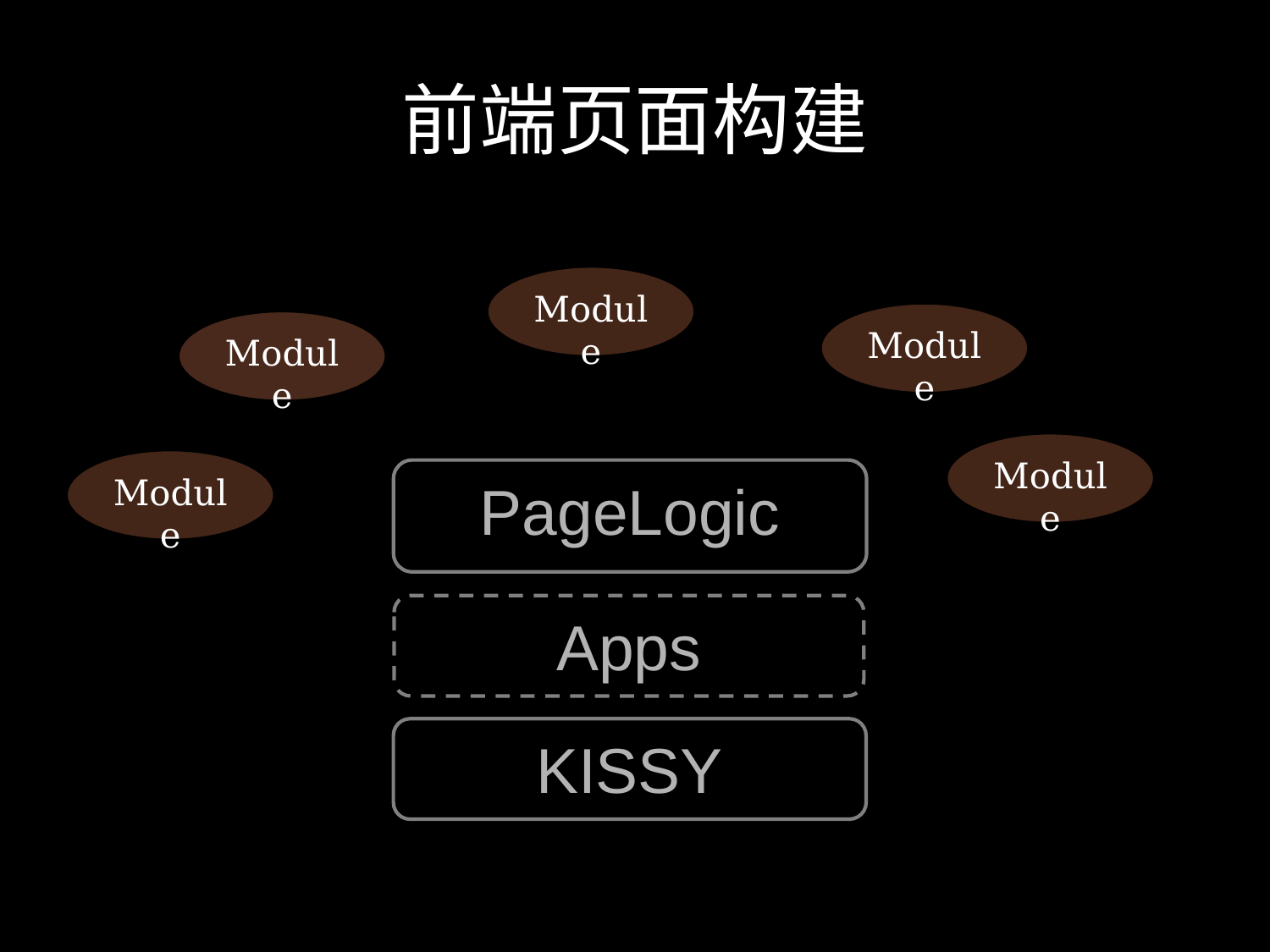

# 前端页面构建
Module
Module
Module
Module
Module
PageLogic
Apps
KISSY